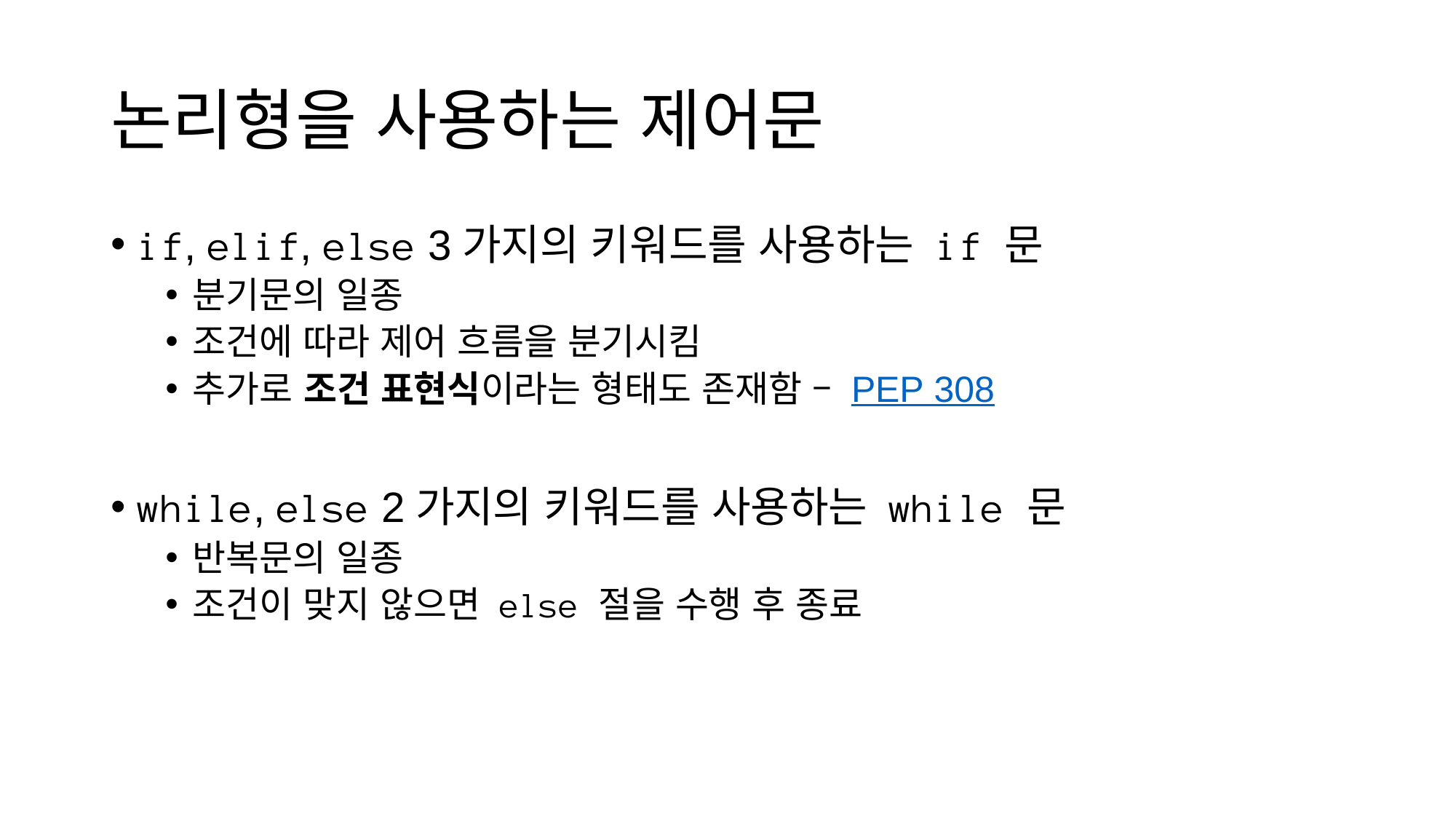

# 논리형을 사용하는 제어문
if, elif, else 3가지의 키워드를 사용하는 if 문
분기문의 일종
조건에 따라 제어 흐름을 분기시킴
추가로 조건 표현식이라는 형태도 존재함 – PEP 308

while, else 2가지의 키워드를 사용하는 while 문
반복문의 일종
조건이 맞지 않으면 else 절을 수행 후 종료